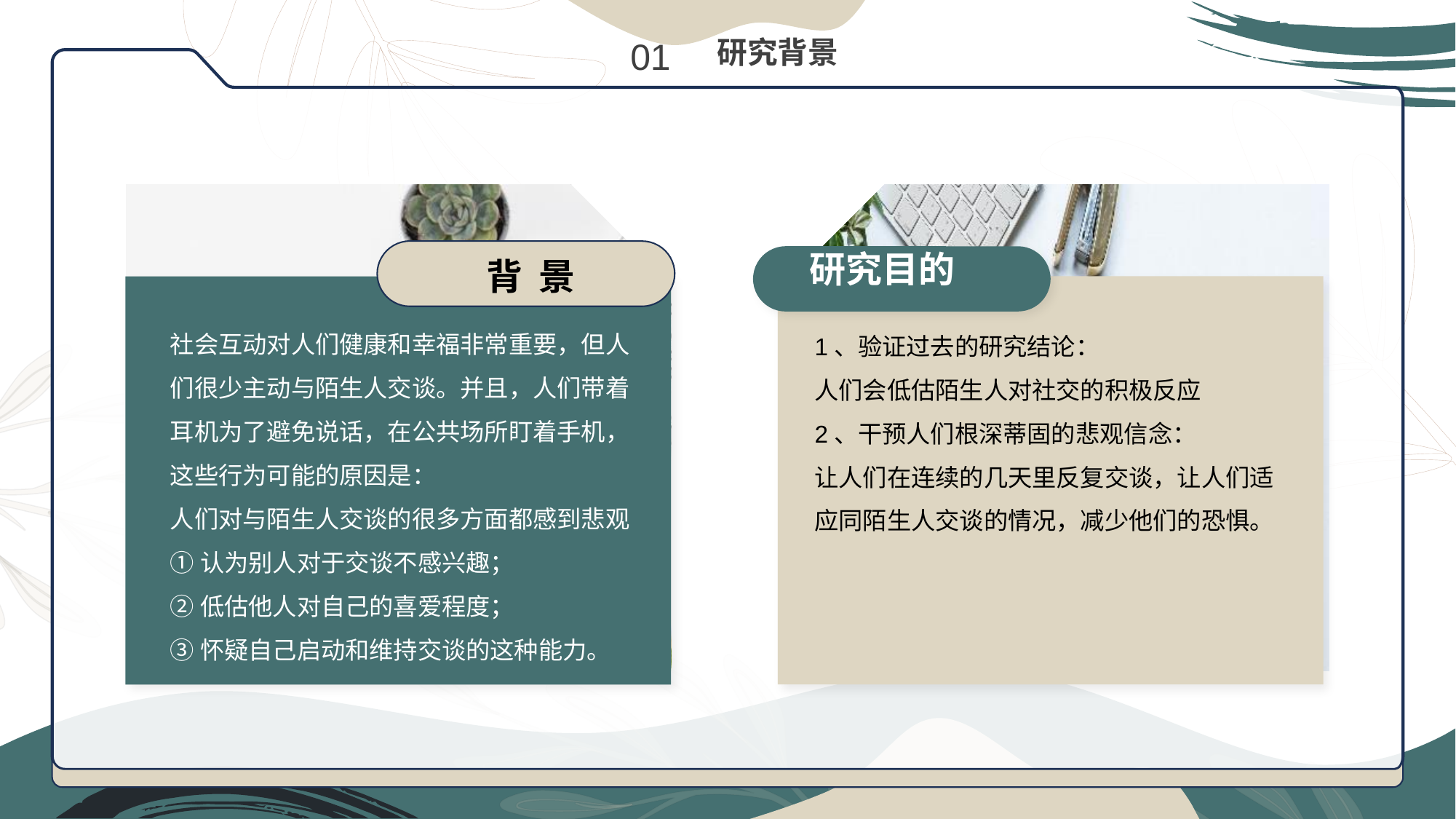

01
研究背景

背  景
研究目的

社会互动对人们健康和幸福非常重要，但人们很少主动与陌生人交谈。并且，人们带着耳机为了避免说话，在公共场所盯着手机，这些行为可能的原因是：
人们对与陌生人交谈的很多方面都感到悲观
①认为别人对于交谈不感兴趣；
②低估他人对自己的喜爱程度；
③怀疑自己启动和维持交谈的这种能力。
1、验证过去的研究结论：
人们会低估陌生人对社交的积极反应
2、干预人们根深蒂固的悲观信念：
让人们在连续的几天里反复交谈，让人们适应同陌生人交谈的情况，减少他们的恐惧。